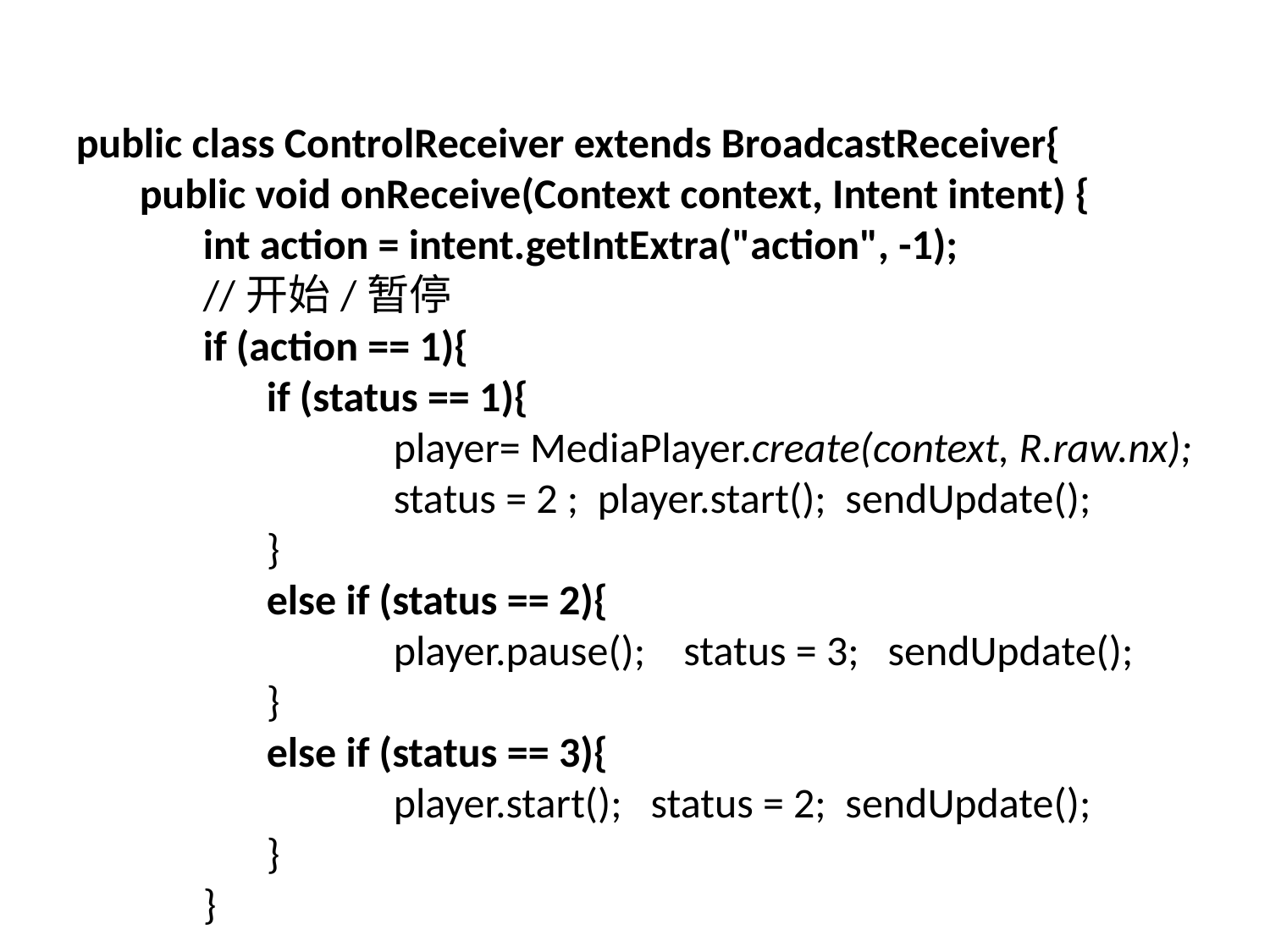

public class ControlReceiver extends BroadcastReceiver{
public void onReceive(Context context, Intent intent) {
int action = intent.getIntExtra("action", -1);
//开始/暂停
if (action == 1){
if (status == 1){
	player= MediaPlayer.create(context, R.raw.nx);
	status = 2 ;  player.start();  sendUpdate();
}
else if (status == 2){
	player.pause();    status = 3;   sendUpdate();
}
else if (status == 3){
	player.start();   status = 2;  sendUpdate();
}
}